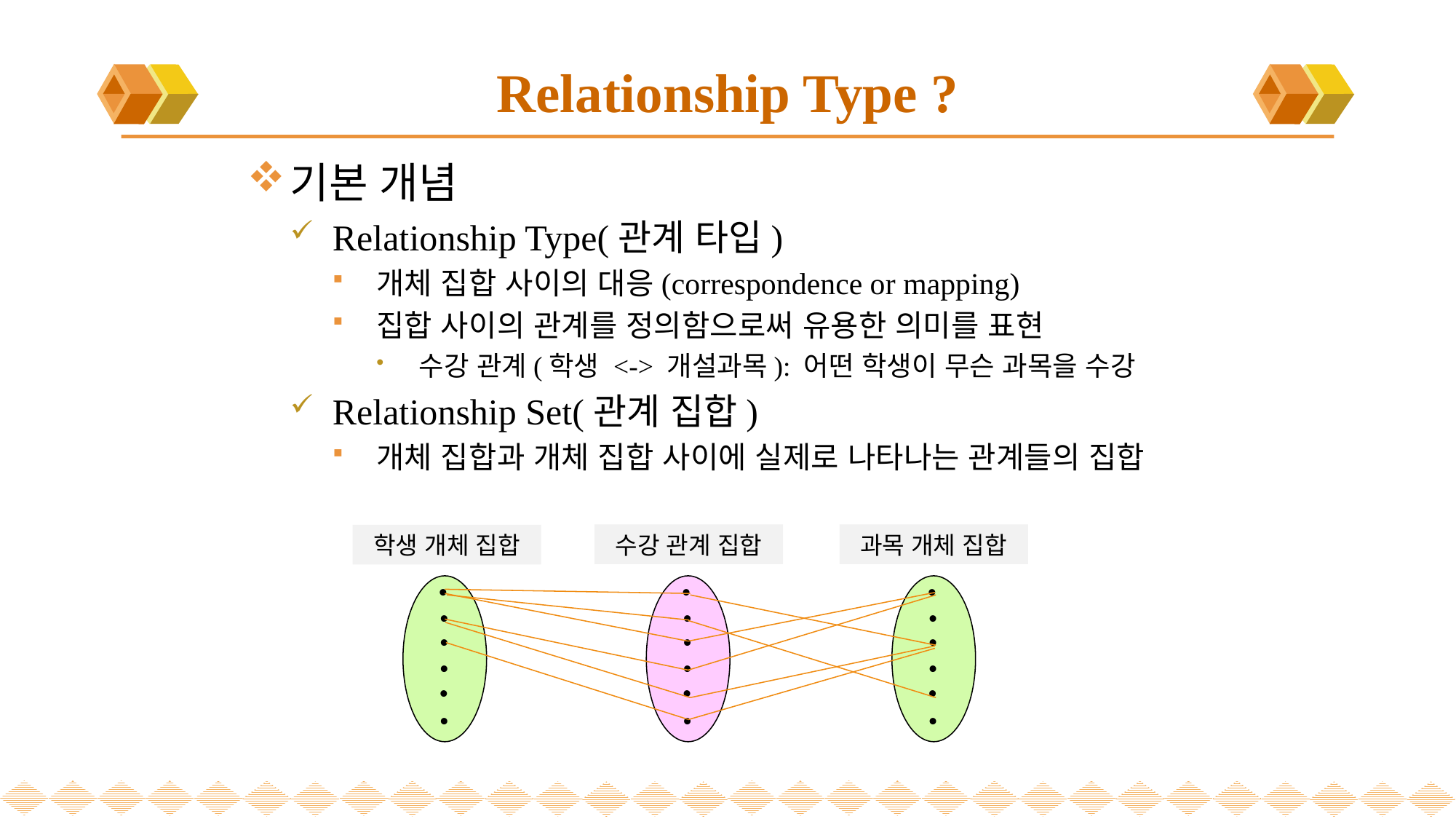

# Relationship Type ?
기본 개념
Relationship Type(관계 타입)
개체 집합 사이의 대응(correspondence or mapping)
집합 사이의 관계를 정의함으로써 유용한 의미를 표현
수강 관계(학생 <-> 개설과목): 어떤 학생이 무슨 과목을 수강
Relationship Set(관계 집합)
개체 집합과 개체 집합 사이에 실제로 나타나는 관계들의 집합
수강 관계 집합
과목 개체 집합
학생 개체 집합
•

•
•
•
•
•
•

•
•
•
•
•
•

•
•
•
•
•